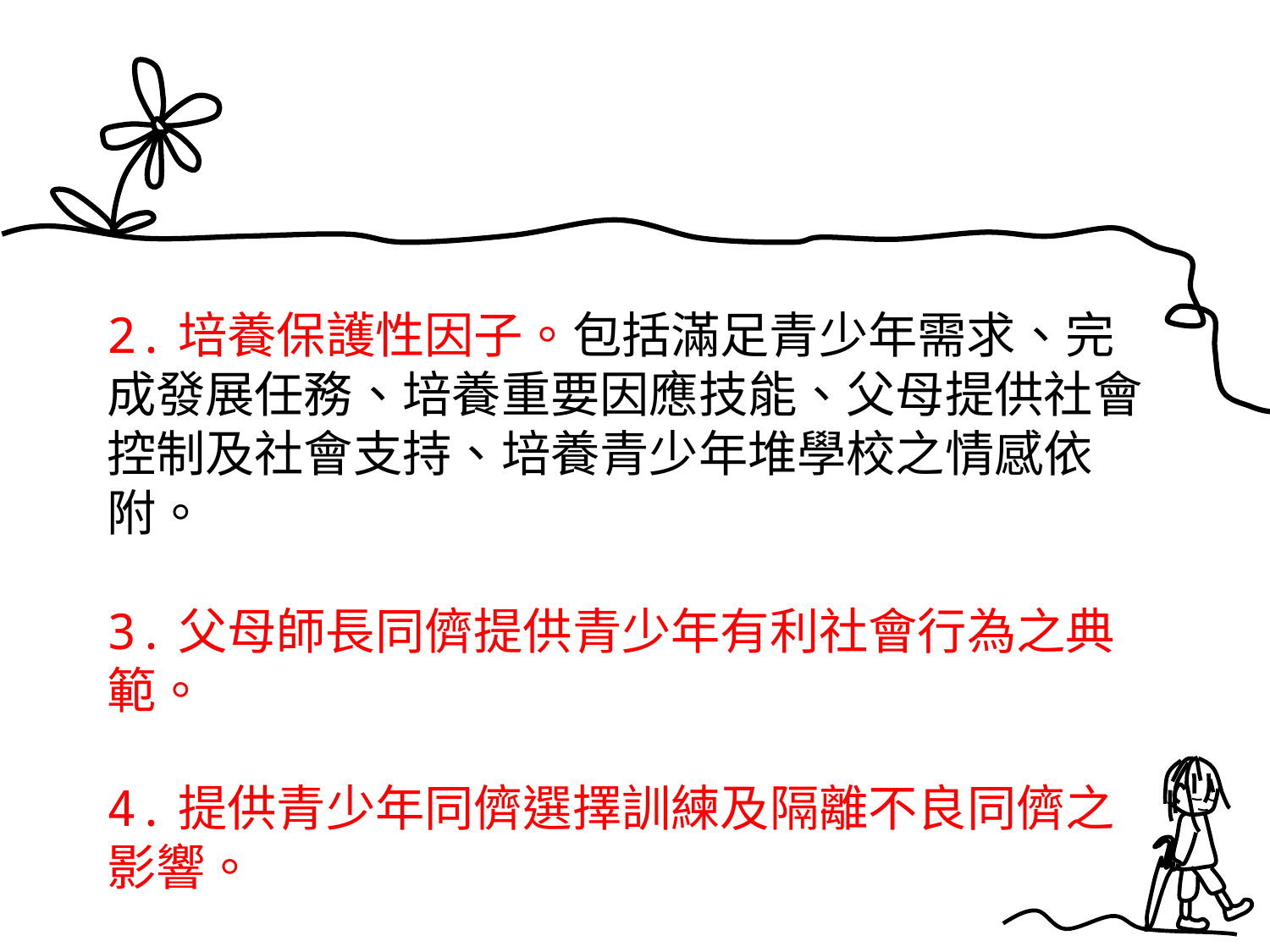

2.培養保護性因子。包括滿足青少年需求、完成發展任務、培養重要因應技能、父母提供社會控制及社會支持、培養青少年堆學校之情感依附。

3.父母師長同儕提供青少年有利社會行為之典範。

4.提供青少年同儕選擇訓練及隔離不良同儕之影響。